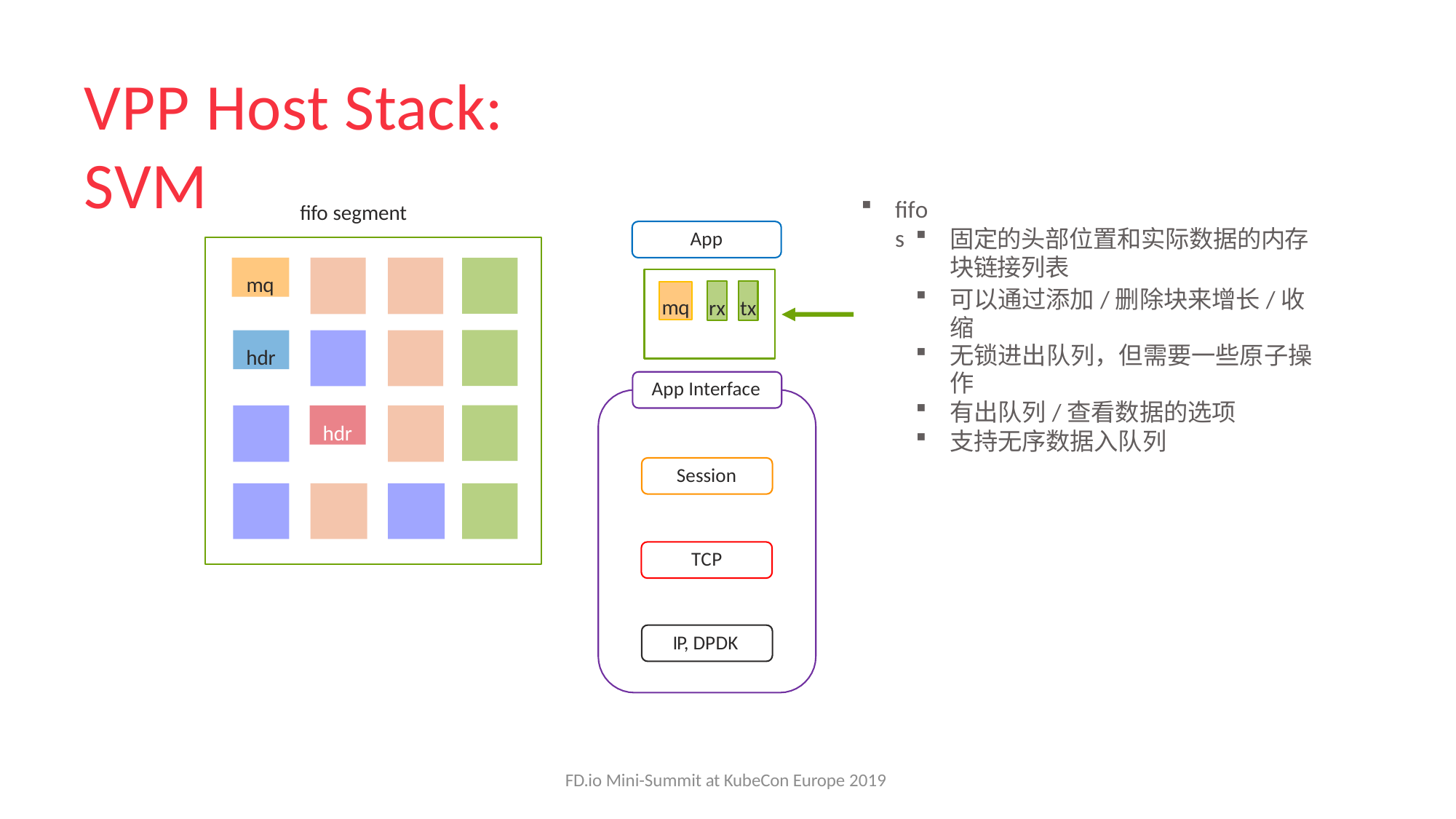

# VPP Host Stack: SVM
fifos
fifo segment
固定的头部位置和实际数据的内存块链接列表
可以通过添加/删除块来增长/收缩
无锁进出队列，但需要一些原子操作
有出队列/查看数据的选项
支持无序数据入队列

App

mq

rx
tx
mq

hdr

App Interface

hdr

Session

TCP

IP, DPDK
FD.io Mini-Summit at KubeCon Europe 2019